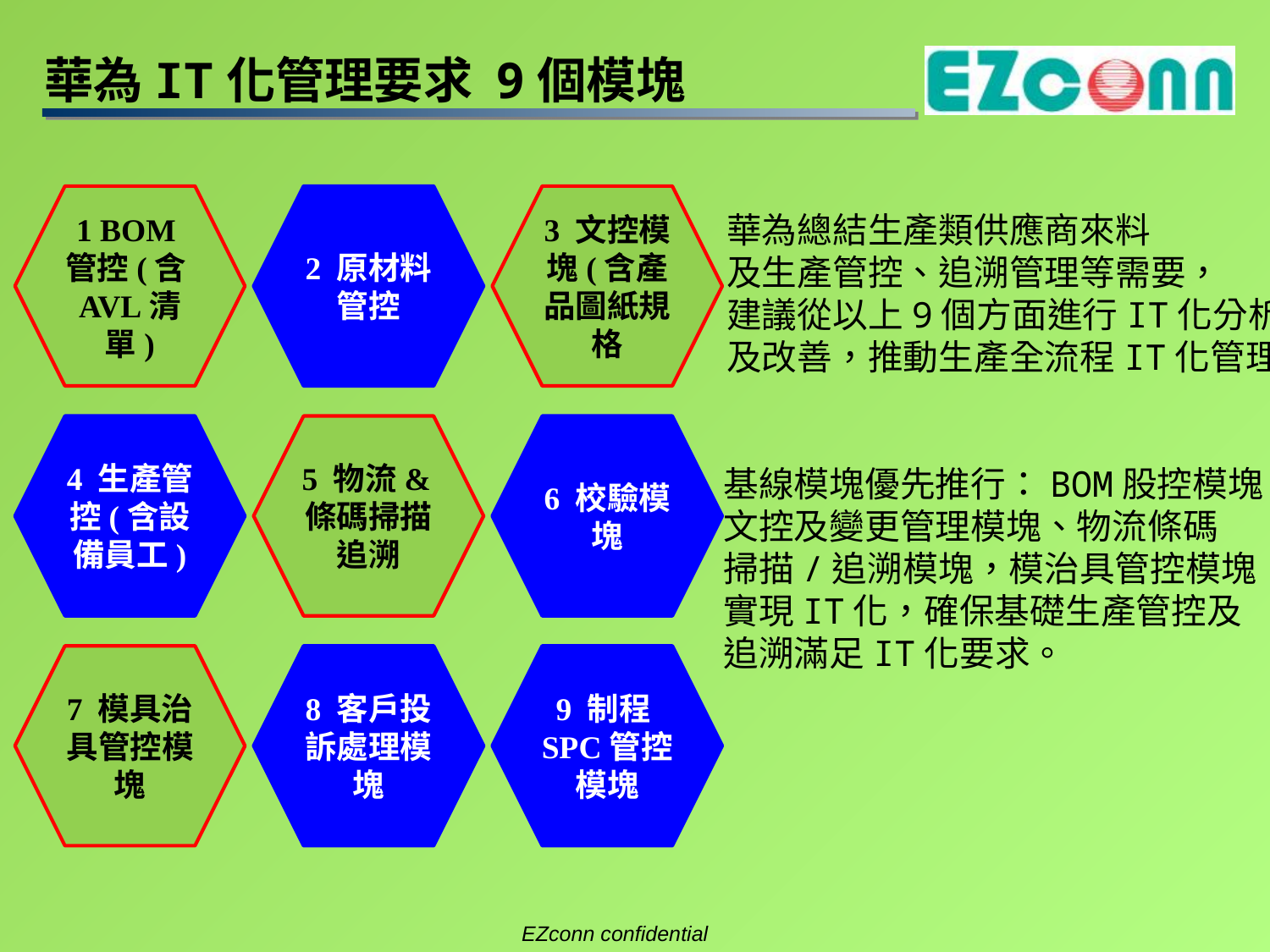

# 華為IT化管理要求 9個模塊
1 BOM管控(含AVL清單)
2 原材料管控
3 文控模塊(含產品圖紙規格
華為總結生產類供應商來料
及生產管控、追溯管理等需要，
建議從以上9個方面進行IT化分析
及改善，推動生產全流程IT化管理
4 生產管控(含設備員工)
5 物流&條碼掃描追溯
6 校驗模塊
基線模塊優先推行：BOM股控模塊
文控及變更管理模塊、物流條碼
掃描/追溯模塊，模治具管控模塊
實現IT化，確保基礎生產管控及
追溯滿足IT化要求。

7 模具治具管控模塊
8 客戶投訴處理模塊
9 制程SPC管控模塊